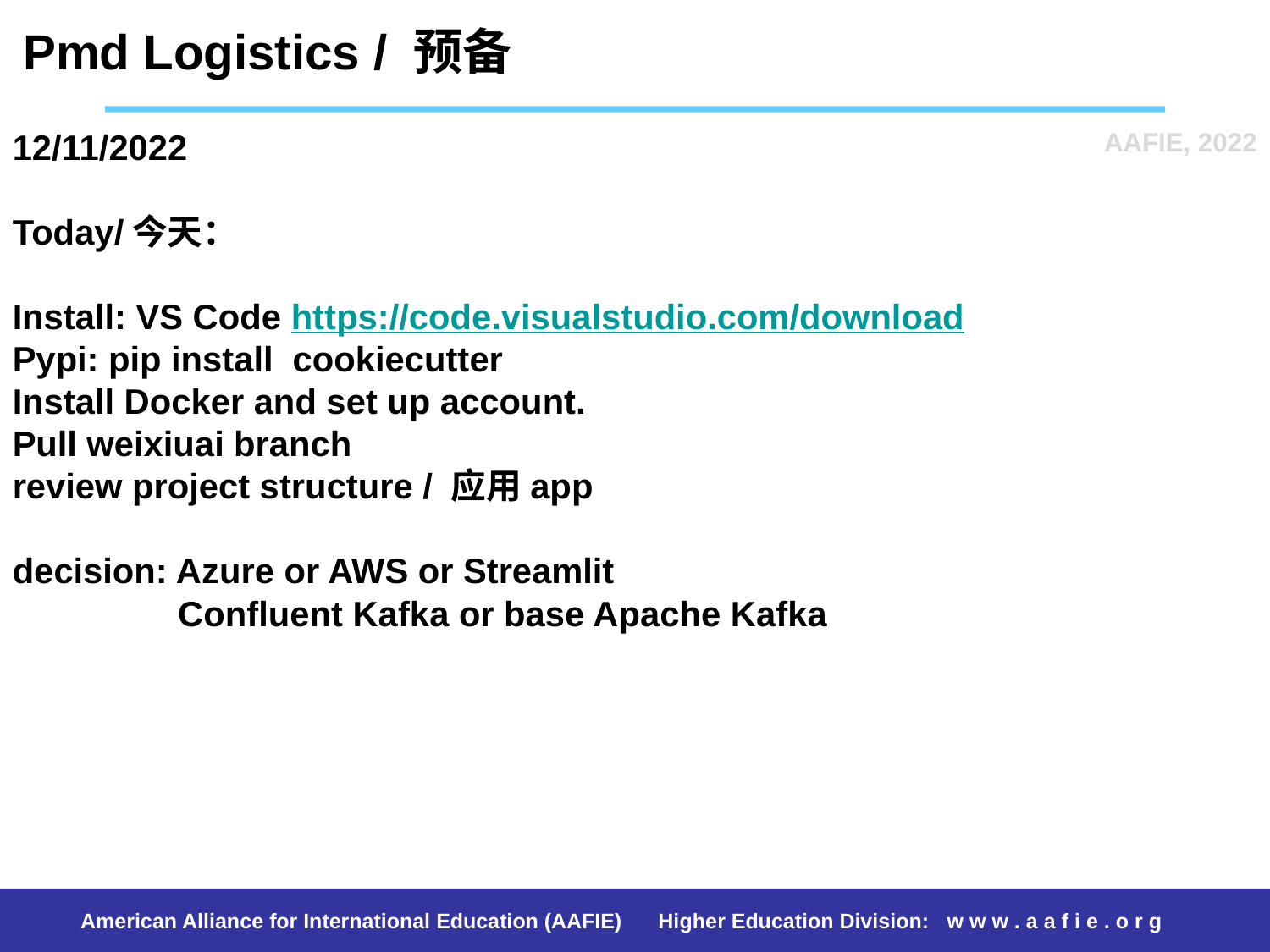

Pmd Logistics / 预备
# 12/11/2022 Today/今天： Install: VS Code https://code.visualstudio.com/download Pypi: pip install  cookiecutter Install Docker and set up account. Pull weixiuai branch review project structure / 应用app decision: Azure or AWS or Streamlit Confluent Kafka or base Apache Kafka
AAFIE, 2022